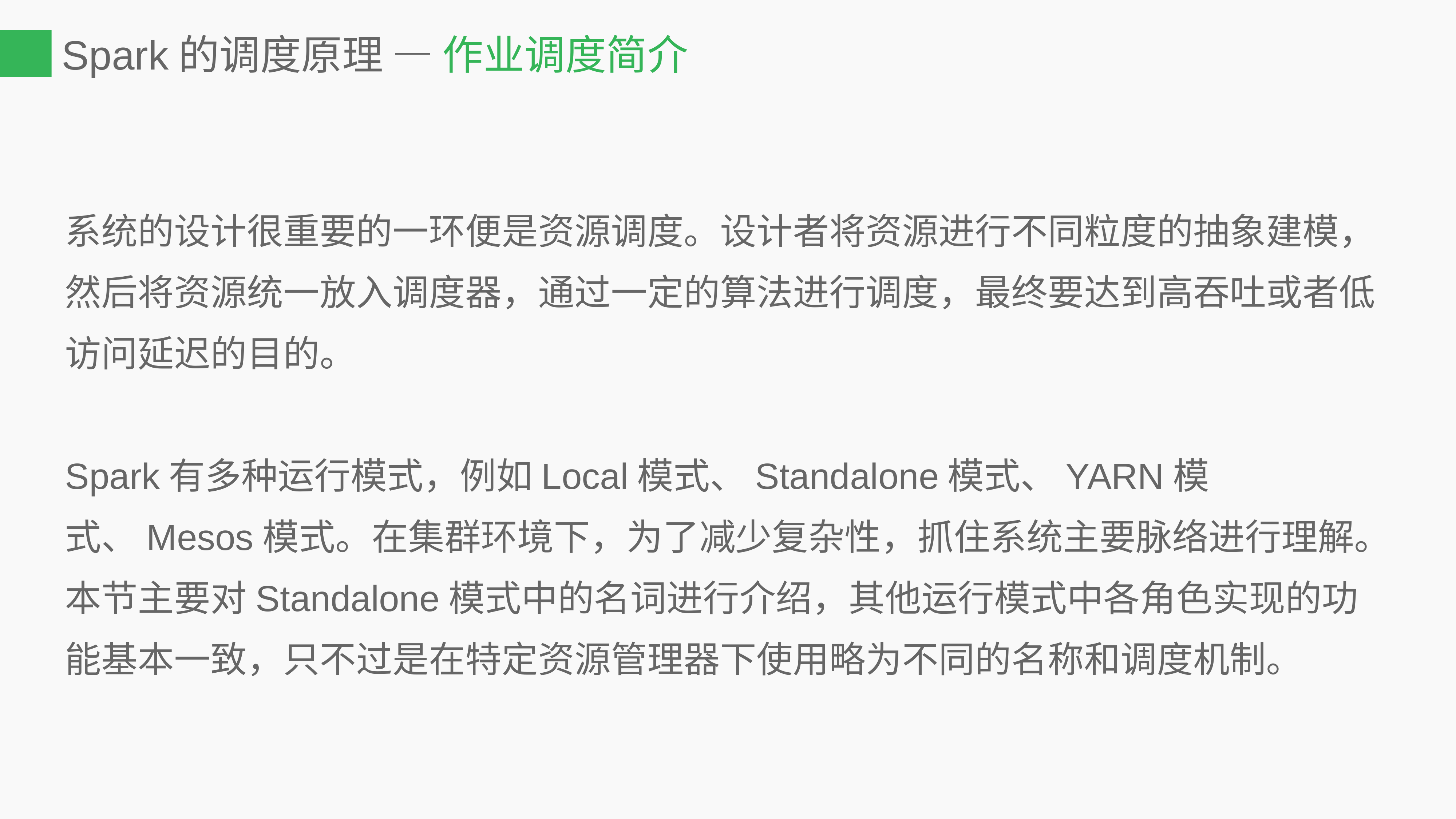

# Spark的调度原理 — 作业调度简介
系统的设计很重要的一环便是资源调度。设计者将资源进行不同粒度的抽象建模，然后将资源统一放入调度器，通过一定的算法进行调度，最终要达到高吞吐或者低访问延迟的目的。

Spark有多种运行模式，例如Local模式、Standalone模式、YARN模式、Mesos模式。在集群环境下，为了减少复杂性，抓住系统主要脉络进行理解。本节主要对Standalone模式中的名词进行介绍，其他运行模式中各角色实现的功能基本一致，只不过是在特定资源管理器下使用略为不同的名称和调度机制。